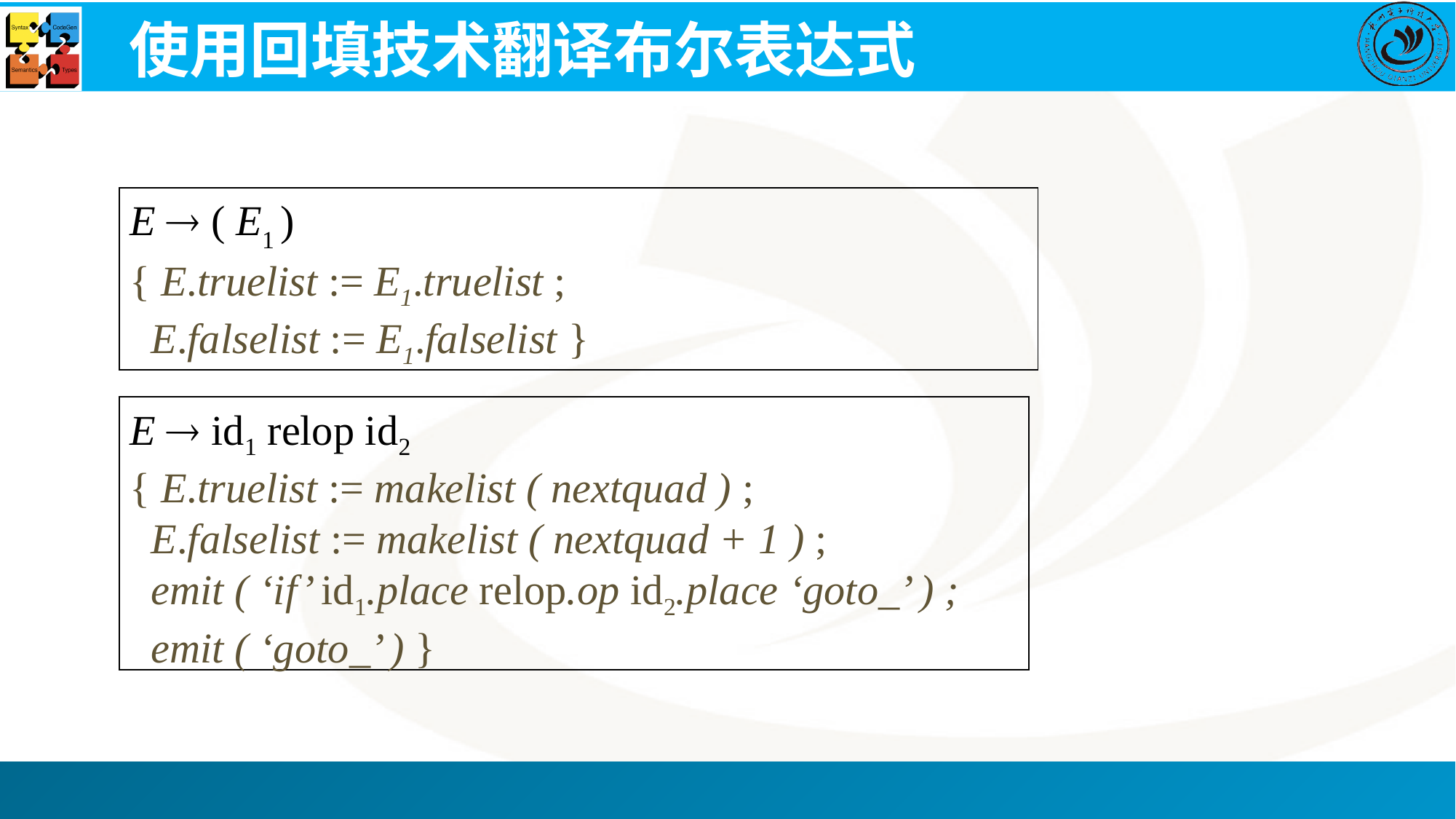

# 使用回填技术翻译布尔表达式
E → ( E1 )
{ E.truelist := E1.truelist ;
  E.falselist := E1.falselist }
E → id1 relop id2
{ E.truelist := makelist ( nextquad ) ;
  E.falselist := makelist ( nextquad + 1 ) ;
  emit ( ‘if’ id1.place relop.op id2.place ‘goto_’ ) ;
  emit ( ‘goto_’ ) }
90